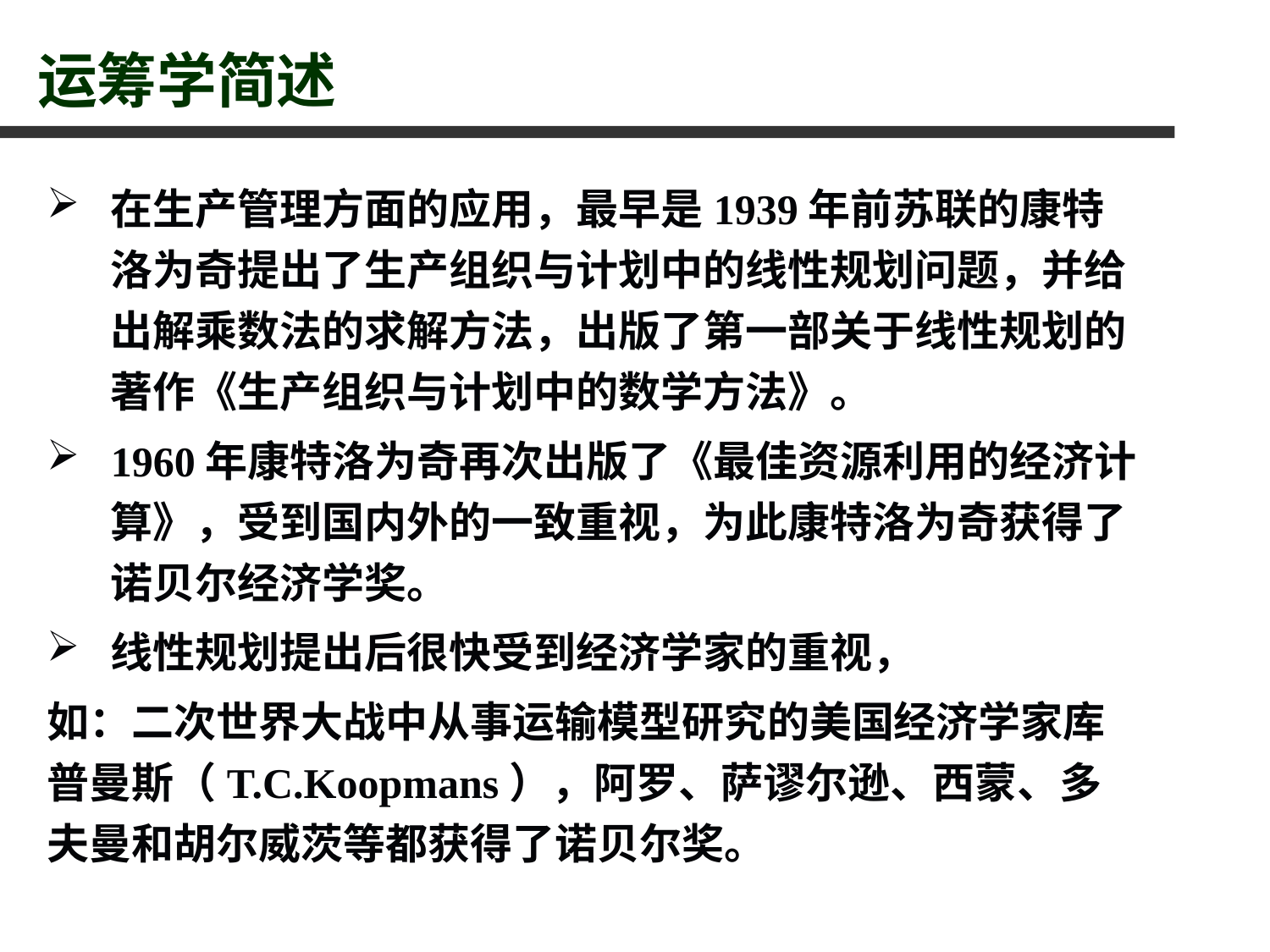

运筹学简述
在生产管理方面的应用，最早是1939年前苏联的康特洛为奇提出了生产组织与计划中的线性规划问题，并给出解乘数法的求解方法，出版了第一部关于线性规划的著作《生产组织与计划中的数学方法》。
1960年康特洛为奇再次出版了《最佳资源利用的经济计算》，受到国内外的一致重视，为此康特洛为奇获得了诺贝尔经济学奖。
线性规划提出后很快受到经济学家的重视，
如：二次世界大战中从事运输模型研究的美国经济学家库普曼斯（T.C.Koopmans），阿罗、萨谬尔逊、西蒙、多夫曼和胡尔威茨等都获得了诺贝尔奖。